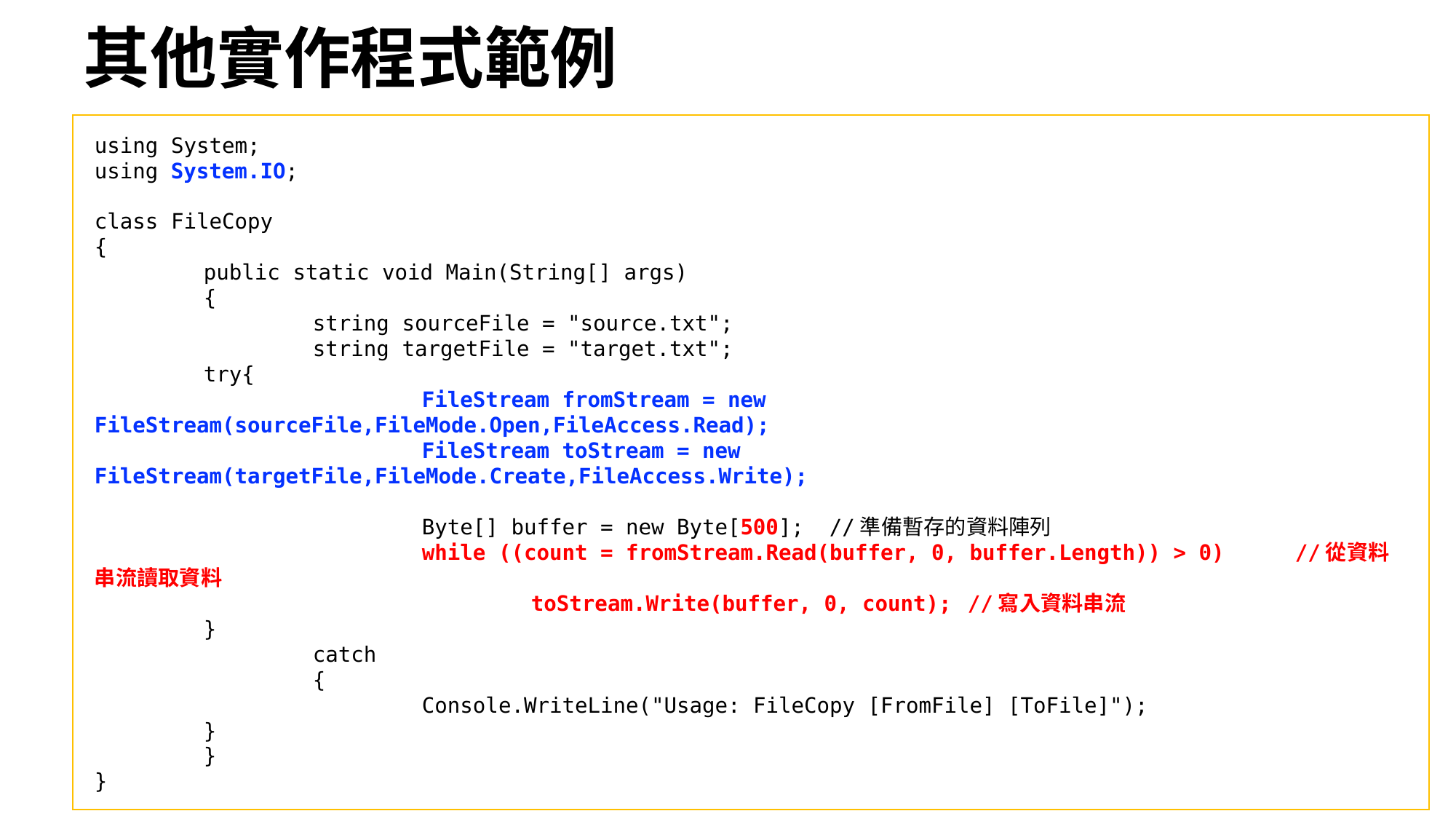

# 其他實作程式範例
using System;
using System.IO;

class FileCopy
{
   	public static void Main(String[] args)
	{
		string sourceFile = "source.txt";
		string targetFile = "target.txt";
      	try{
         		FileStream fromStream = new FileStream(sourceFile,FileMode.Open,FileAccess.Read);
         		FileStream toStream = new FileStream(targetFile,FileMode.Create,FileAccess.Write);

         		Byte[] buffer = new Byte[500];  //準備暫存的資料陣列
         		while ((count = fromStream.Read(buffer, 0, buffer.Length)) > 0)	//從資料串流讀取資料
         			toStream.Write(buffer, 0, count);	//寫入資料串流
      	}
		catch
		{
         		Console.WriteLine("Usage: FileCopy [FromFile] [ToFile]");
      	}
   	}
}